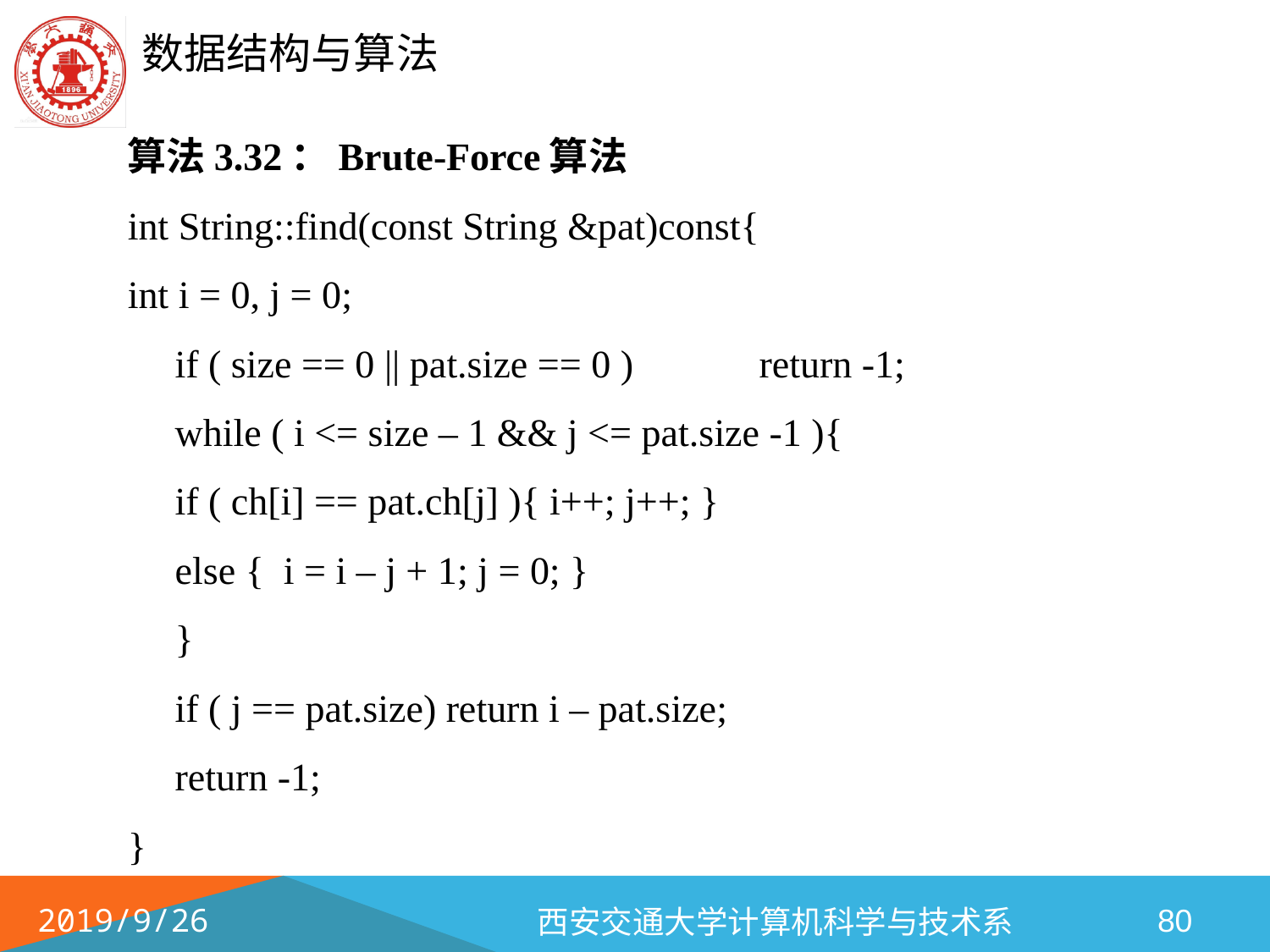

算法3.32：Brute-Force算法
int String::find(const String &pat)const{
int i = 0, j = 0;
	if ( size == 0 || pat.size == 0 ) 	return -1;
	while ( i <= size – 1 && j <= pat.size -1 ){
		if ( ch[i] == pat.ch[j] ){ i++; j++; }
		else {  i = i – j + 1; j = 0; }
	}
	if ( j == pat.size) return i – pat.size;
	return -1;
}